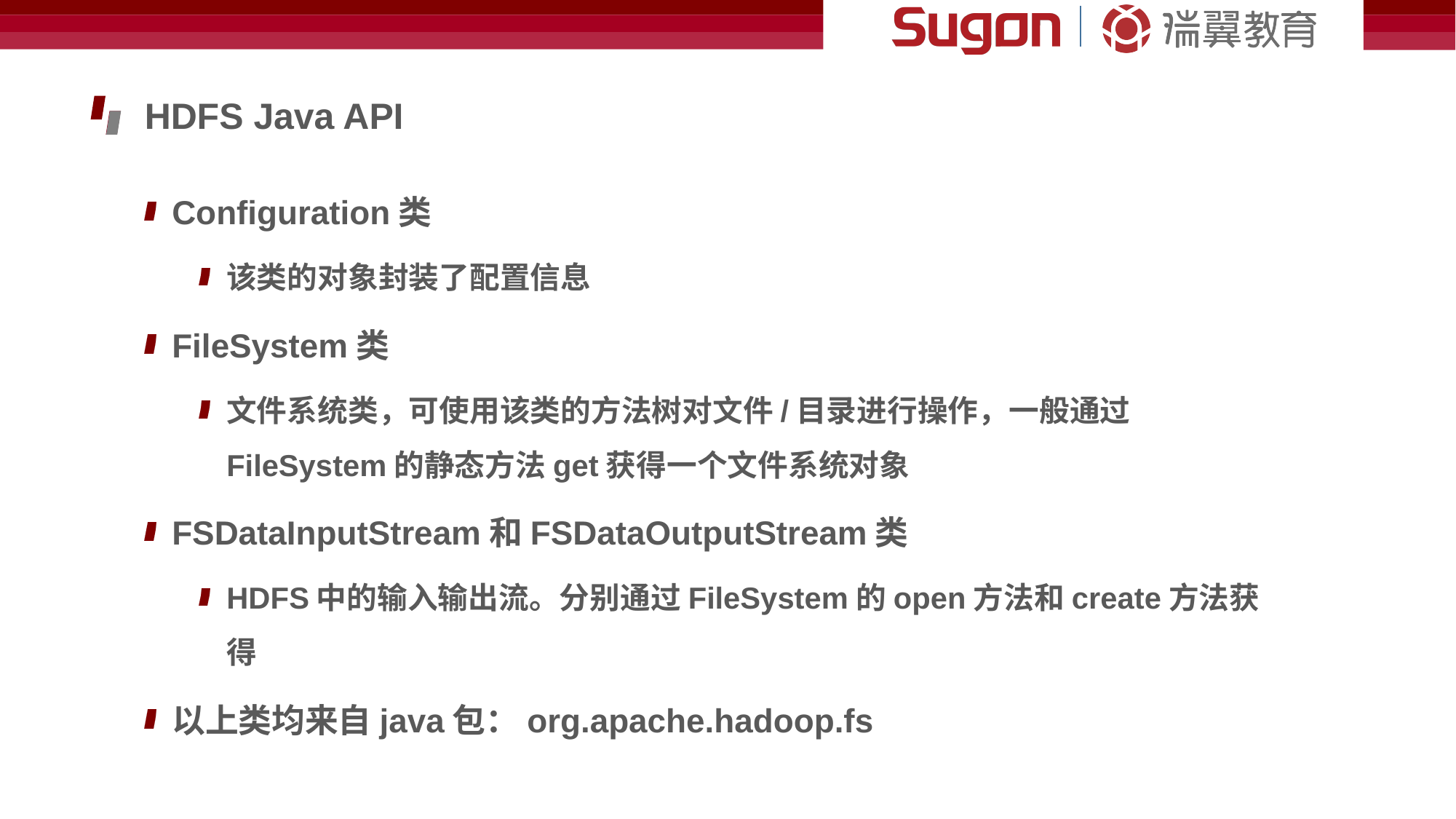

HDFS Java API

Configuration类
该类的对象封装了配置信息
FileSystem类
文件系统类，可使用该类的方法树对文件/目录进行操作，一般通过FileSystem的静态方法get获得一个文件系统对象
FSDataInputStream和FSDataOutputStream类
HDFS中的输入输出流。分别通过FileSystem的open方法和create方法获得
以上类均来自java包：org.apache.hadoop.fs